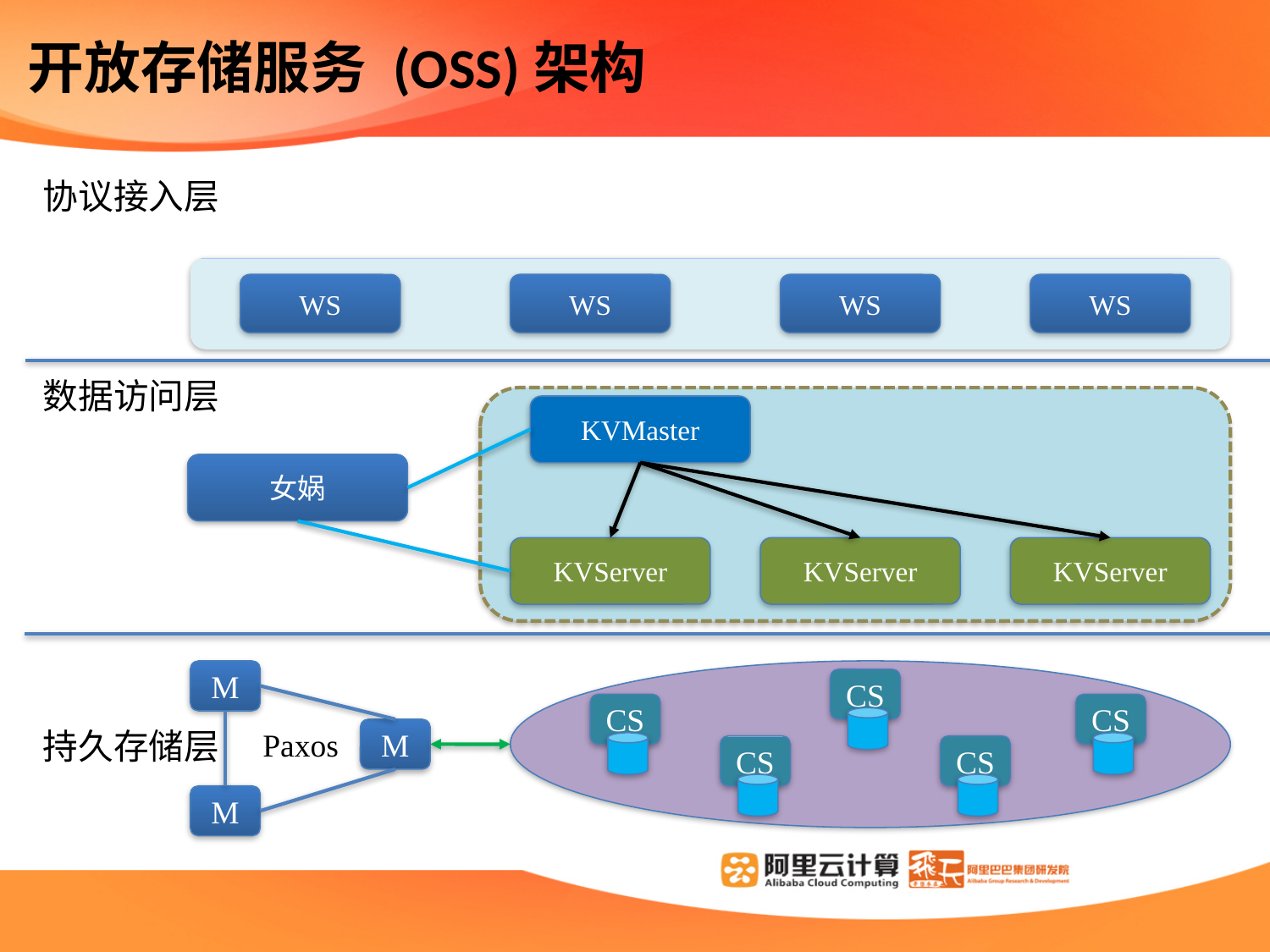

开放存储服务 (OSS)架构
协议接入层

WS
WS
WS
WS
数据访问层

KVMaster
女娲
KVServer
KVServer
KVServer
M

CS

CS

CS

持久存储层
Paxos
M
CS

CS

M